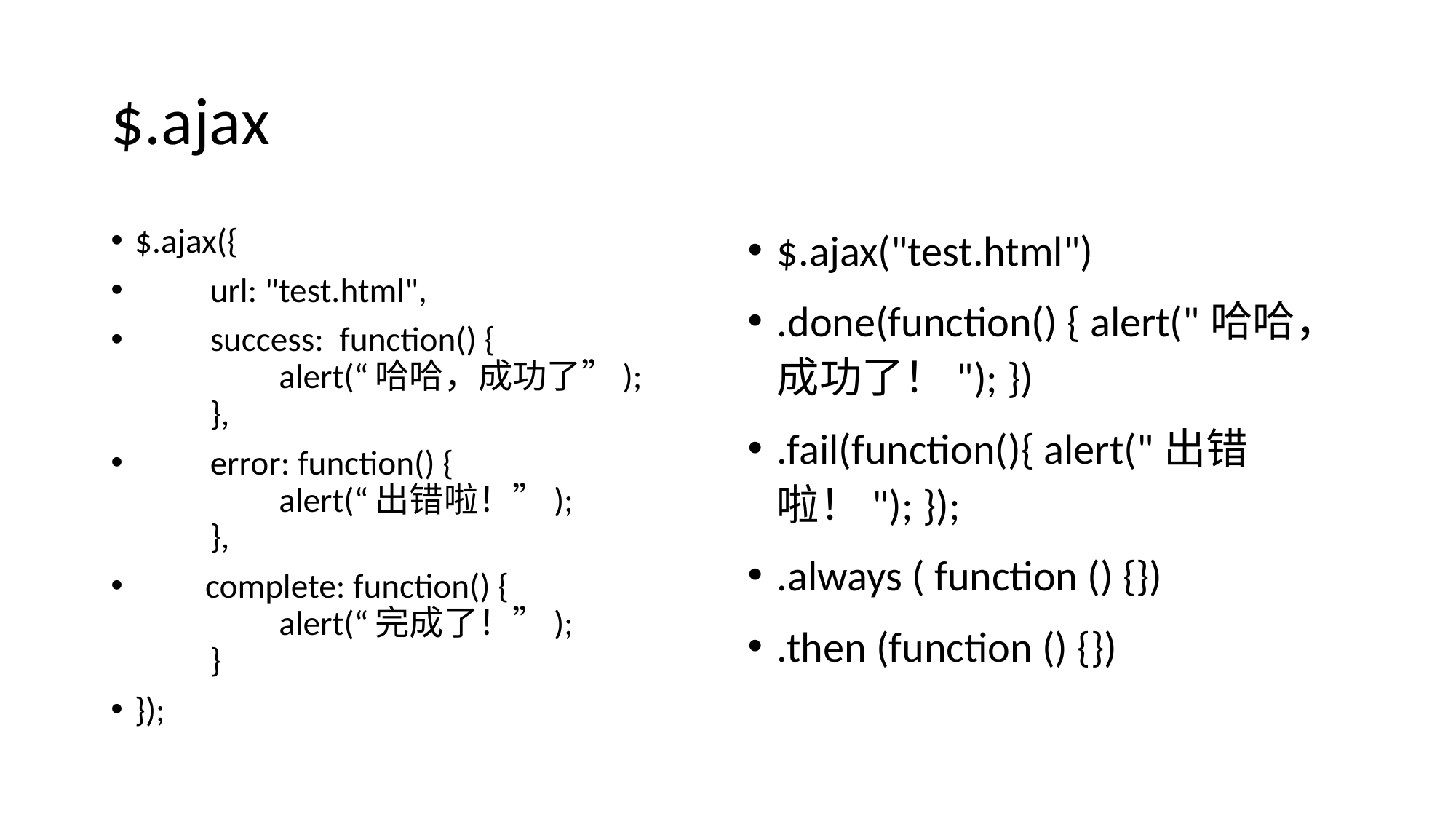

# $.ajax
$.ajax({
　　url: "test.html",
　　success:  function() {
　　　　alert(“哈哈，成功了”);
　　},
　　error: function() {
　　　　alert(“出错啦！”);
　　},
         complete: function() {
　　　　alert(“完成了！”);
　　}
});

$.ajax("test.html")
.done(function() { alert("哈哈，成功了！"); })
.fail(function(){ alert("出错啦！"); });
.always ( function () {})
.then (function () {})